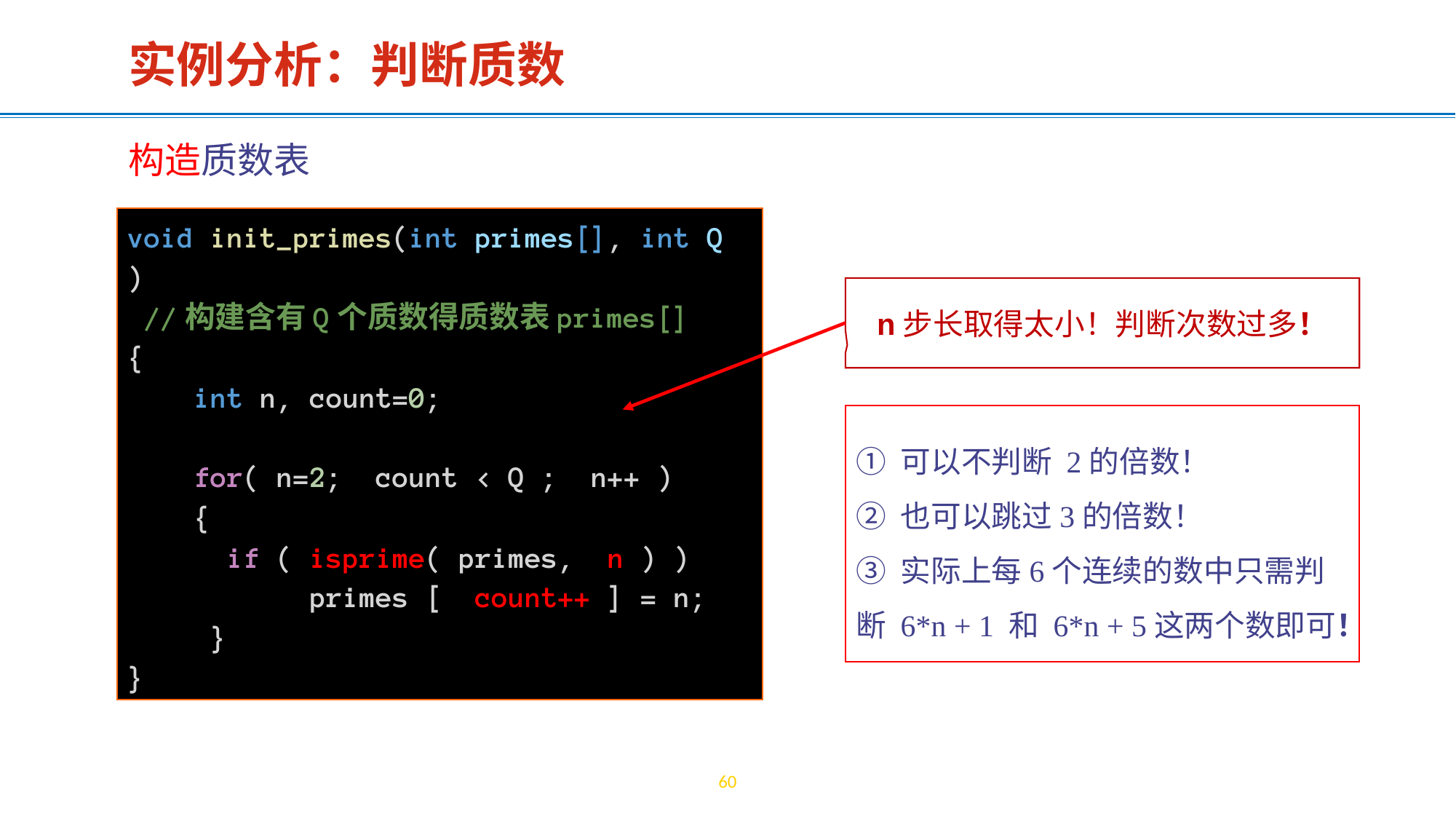

实例分析：判断质数
构造质数表
void init_primes(int primes[], int Q )
 //构建含有Q个质数得质数表primes[]
{
    int n, count=0;

    for( n=2;  count < Q ;  n++ )
    {
      if ( isprime( primes,  n ) )
           primes [  count++ ] = n;
     }
}
n步长取得太小！判断次数过多！
① 可以不判断 2的倍数！
② 也可以跳过3的倍数！
③ 实际上每6个连续的数中只需判断 6*n + 1 和 6*n + 5这两个数即可！
60